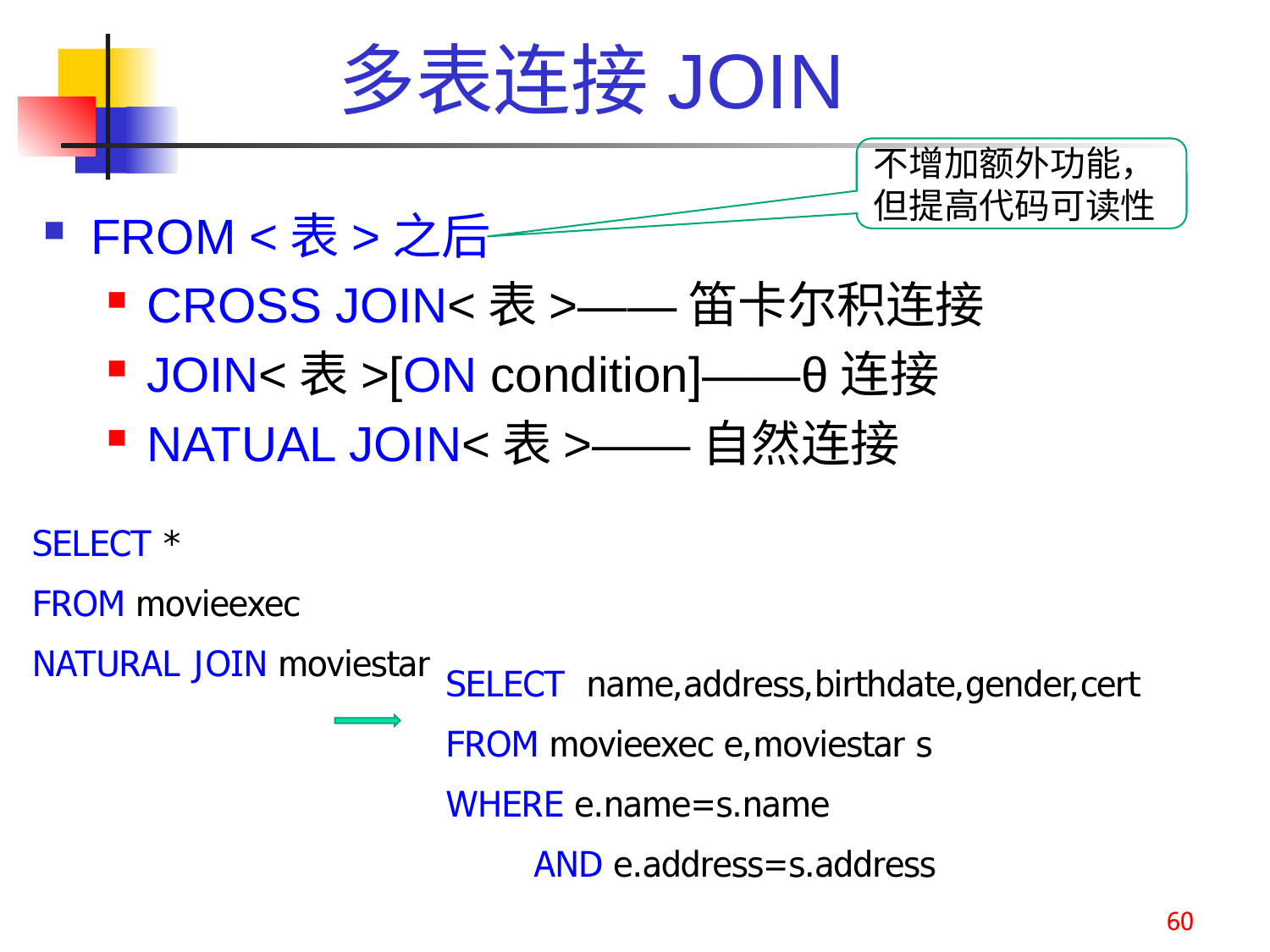

# 多表连接JOIN
不增加额外功能，但提高代码可读性
FROM <表>之后
CROSS JOIN<表>——笛卡尔积连接
JOIN<表>[ON condition]——θ连接
NATUAL JOIN<表>——自然连接

SELECT *
FROM movieexec
NATURAL JOIN moviestar
SELECT  name,address,birthdate,gender,cert
FROM movieexec e,moviestar s
WHERE e.name=s.name
        AND e.address=s.address

60